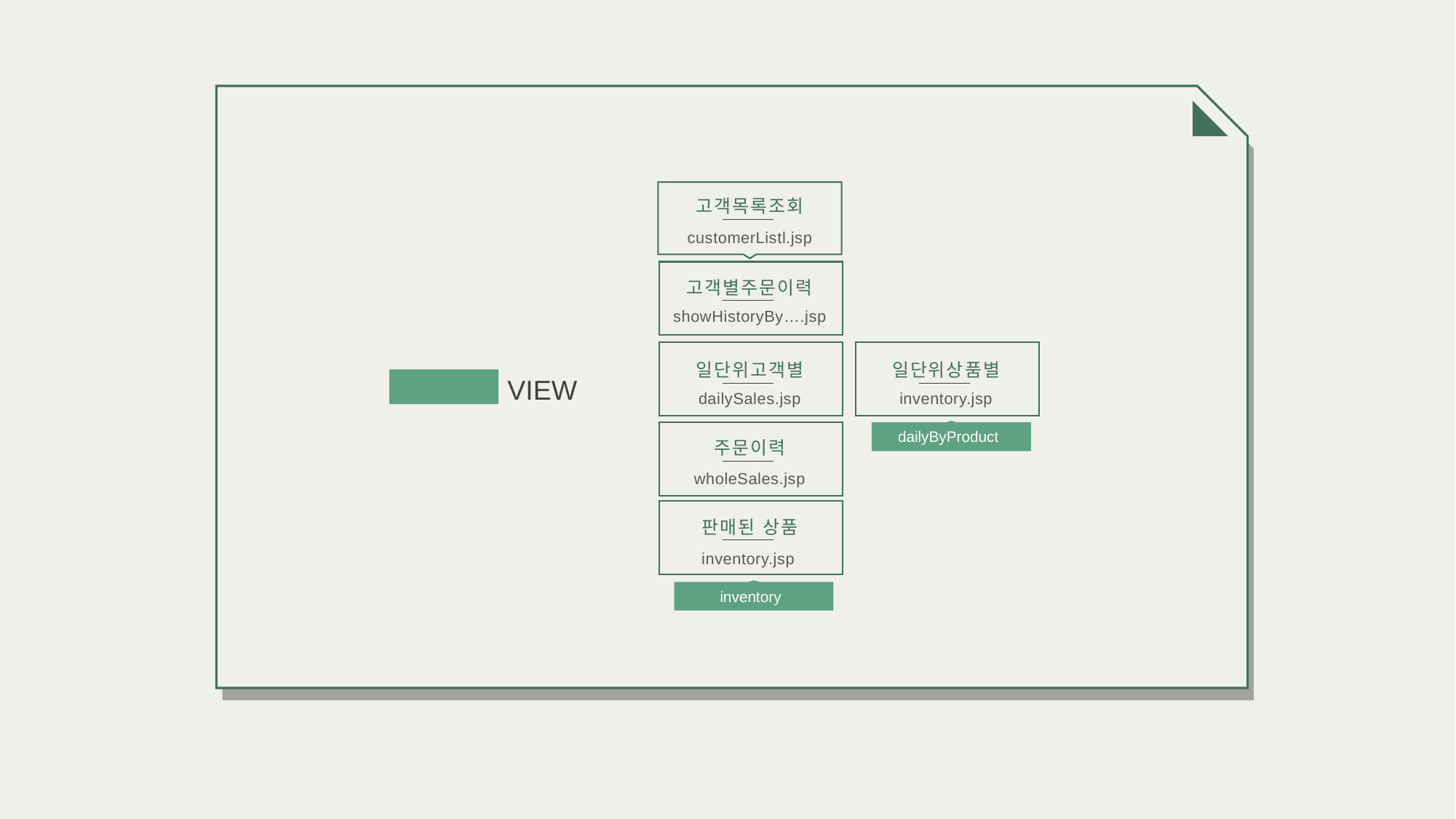

고객목록조회
customerListl.jsp

고객별주문이력
showHistoryBy….jsp

일단위고객별
일단위상품별
Admin   VIEW

dailySales.jsp
inventory.jsp

dailyByProduct

주문이력
wholeSales.jsp

판매된 상품
inventory.jsp

inventory